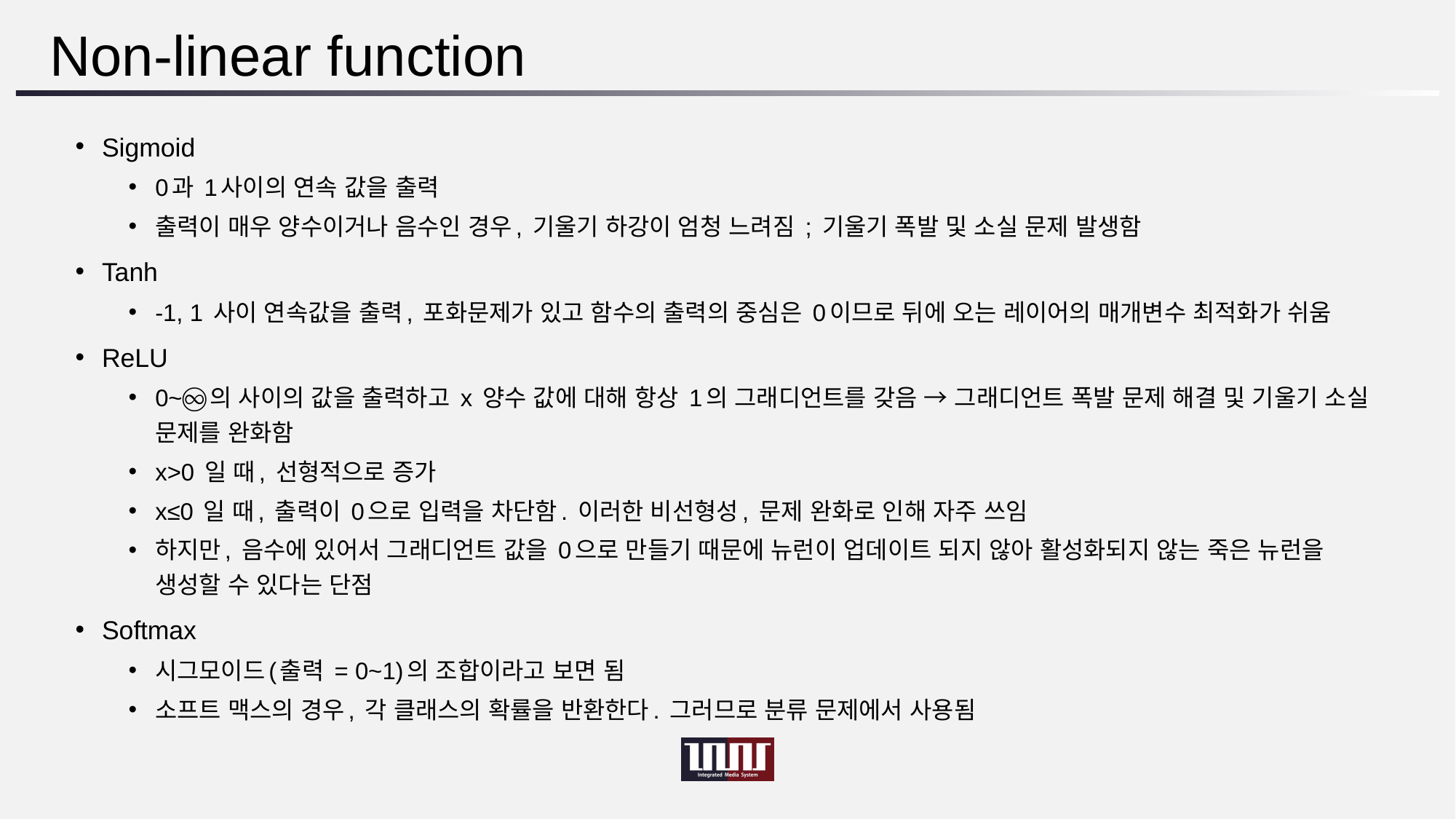

# Non-linear function
Sigmoid
0과 1사이의 연속 값을 출력
출력이 매우 양수이거나 음수인 경우, 기울기 하강이 엄청 느려짐 ; 기울기 폭발 및 소실 문제 발생함
Tanh
-1, 1 사이 연속값을 출력, 포화문제가 있고 함수의 출력의 중심은 0이므로 뒤에 오는 레이어의 매개변수 최적화가 쉬움
ReLU
0~♾️의 사이의 값을 출력하고 x 양수 값에 대해 항상 1의 그래디언트를 갖음 → 그래디언트 폭발 문제 해결 및 기울기 소실 문제를 완화함
x>0 일 때, 선형적으로 증가
x≤0 일 때, 출력이 0으로 입력을 차단함. 이러한 비선형성, 문제 완화로 인해 자주 쓰임
하지만, 음수에 있어서 그래디언트 값을 0으로 만들기 때문에 뉴런이 업데이트 되지 않아 활성화되지 않는 죽은 뉴런을 생성할 수 있다는 단점
Softmax
시그모이드(출력 = 0~1)의 조합이라고 보면 됨
소프트 맥스의 경우, 각 클래스의 확률을 반환한다. 그러므로 분류 문제에서 사용됨